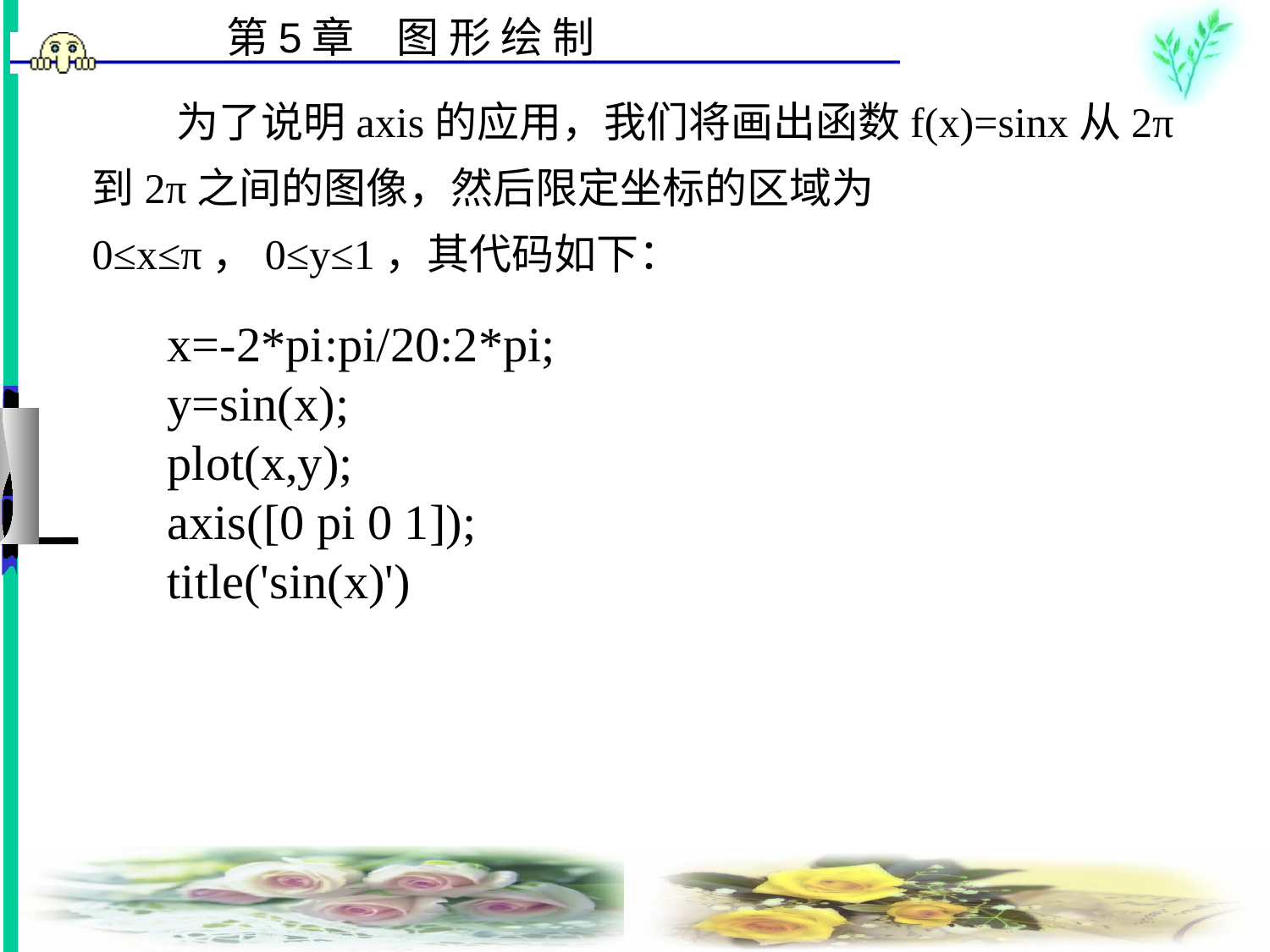

# 为了说明axis的应用，我们将画出函数f(x)=sinx从­2π到2π之间的图像，然后限定坐标的区域为0≤x≤π，0≤y≤1，其代码如下：
x=-2*pi:pi/20:2*pi;
y=sin(x);
plot(x,y);
axis([0 pi 0 1]);
title('sin(x)')